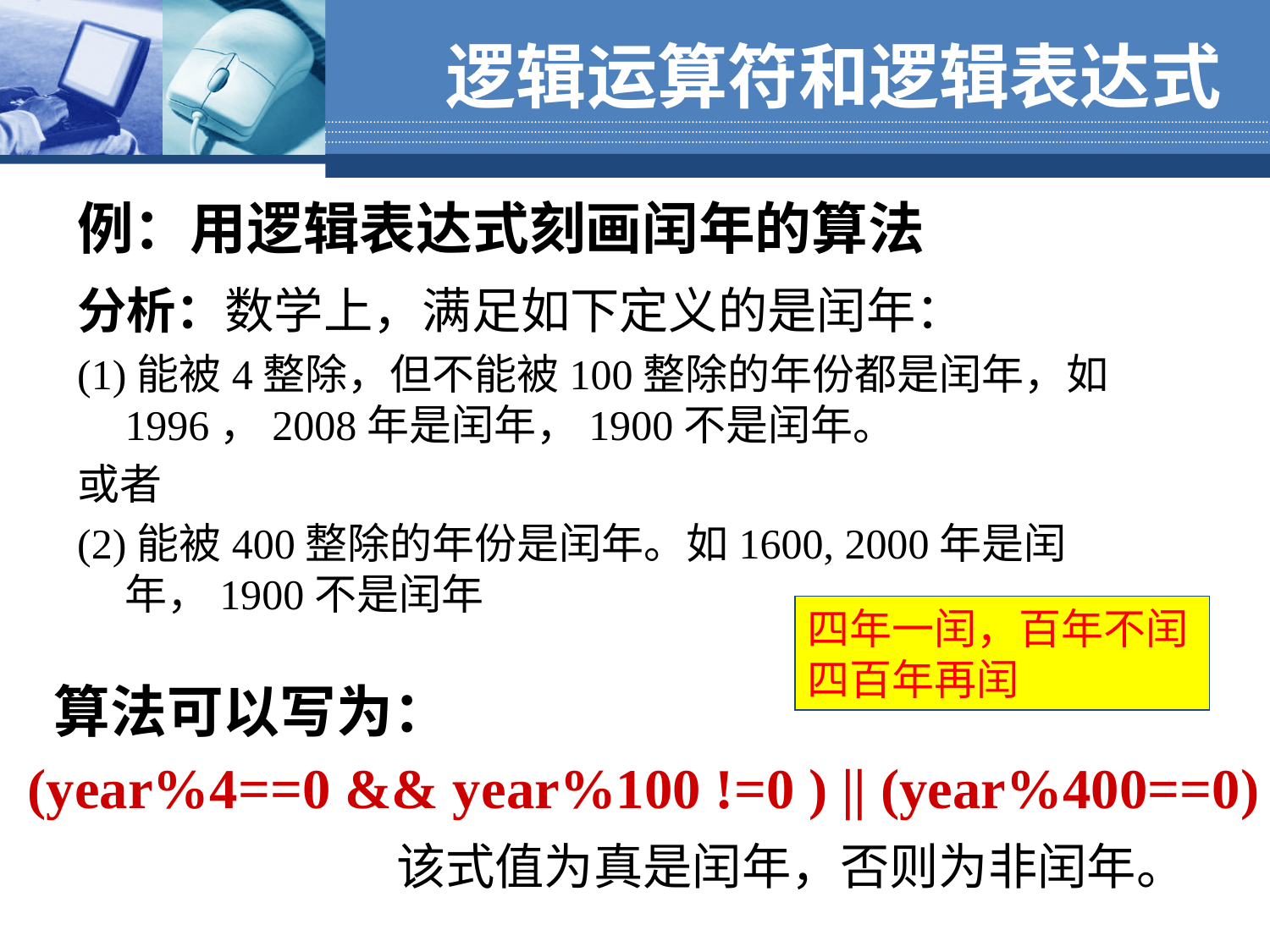

# 逻辑运算符和逻辑表达式
例：用逻辑表达式刻画闰年的算法

分析：数学上，满足如下定义的是闰年：
(1)能被4整除，但不能被100整除的年份都是闰年，如1996，2008年是闰年，1900不是闰年。
或者
(2)能被400整除的年份是闰年。如1600, 2000年是闰年，1900不是闰年
四年一闰，百年不闰
四百年再闰
 算法可以写为：
(year%4==0 && year%100 !=0 ) || (year%400==0)
                            该式值为真是闰年，否则为非闰年。